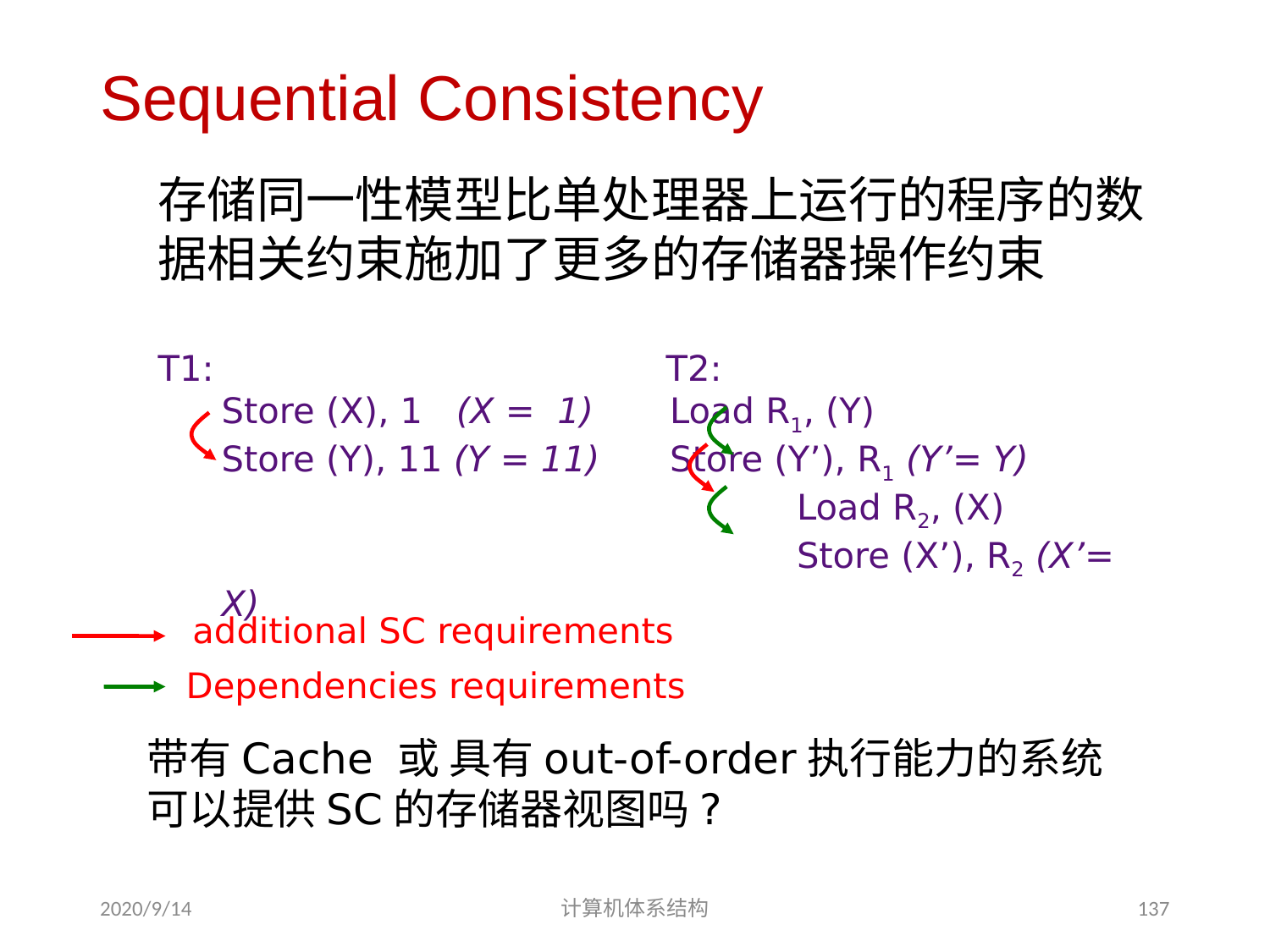

# Sequential Consistency
存储同一性模型比单处理器上运行的程序的数据相关约束施加了更多的存储器操作约束

T1:				T2:
Store (X), 1   (X =  1)	      Load R1, (Y)
Store (Y), 11 (Y = 11)	      Store (Y’), R1 (Y’= Y)
				      Load R2, (X)
				      Store (X’), R2 (X’= X)

additional SC requirements

Dependencies requirements

带有Cache 或 具有out-of-order执行能力的系统可以提供SC的存储器视图吗?
2020/9/14
计算机体系结构
137